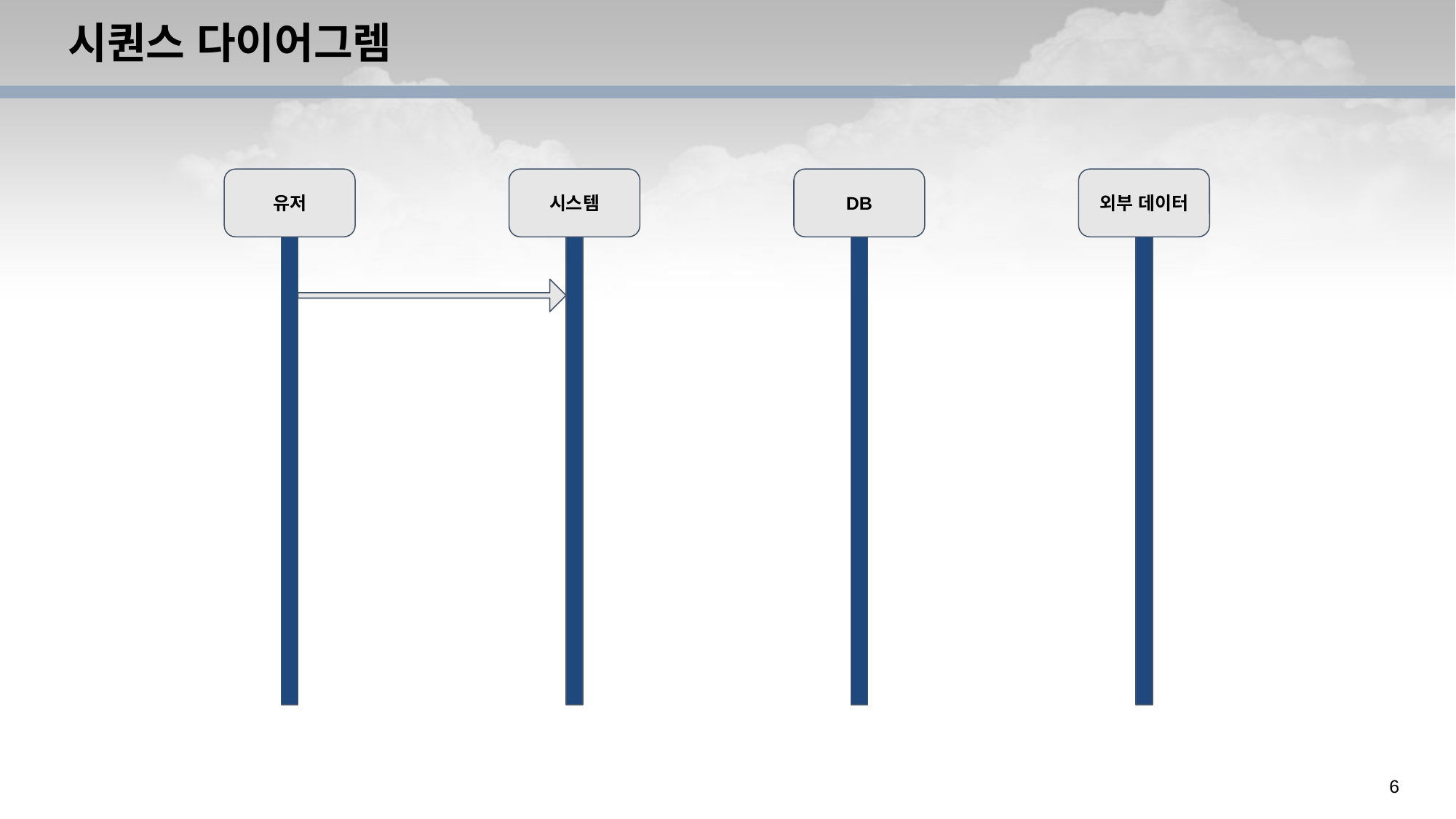

# 시퀀스 다이어그렘
외부 데이터
유저
시스템
DB